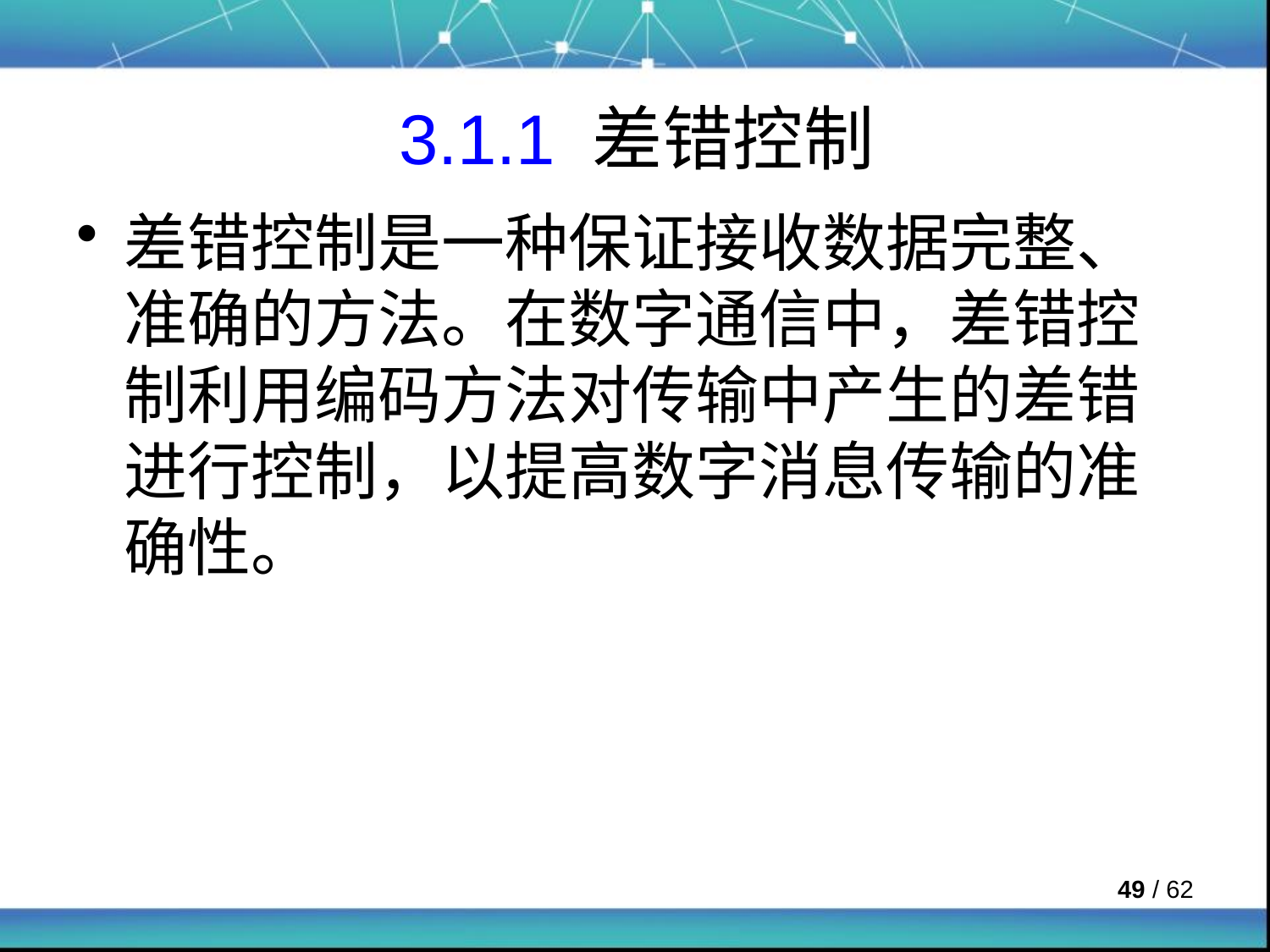

# 3.1.1 差错控制
差错控制是一种保证接收数据完整、准确的方法。在数字通信中，差错控制利用编码方法对传输中产生的差错进行控制，以提高数字消息传输的准确性。
49 / 62